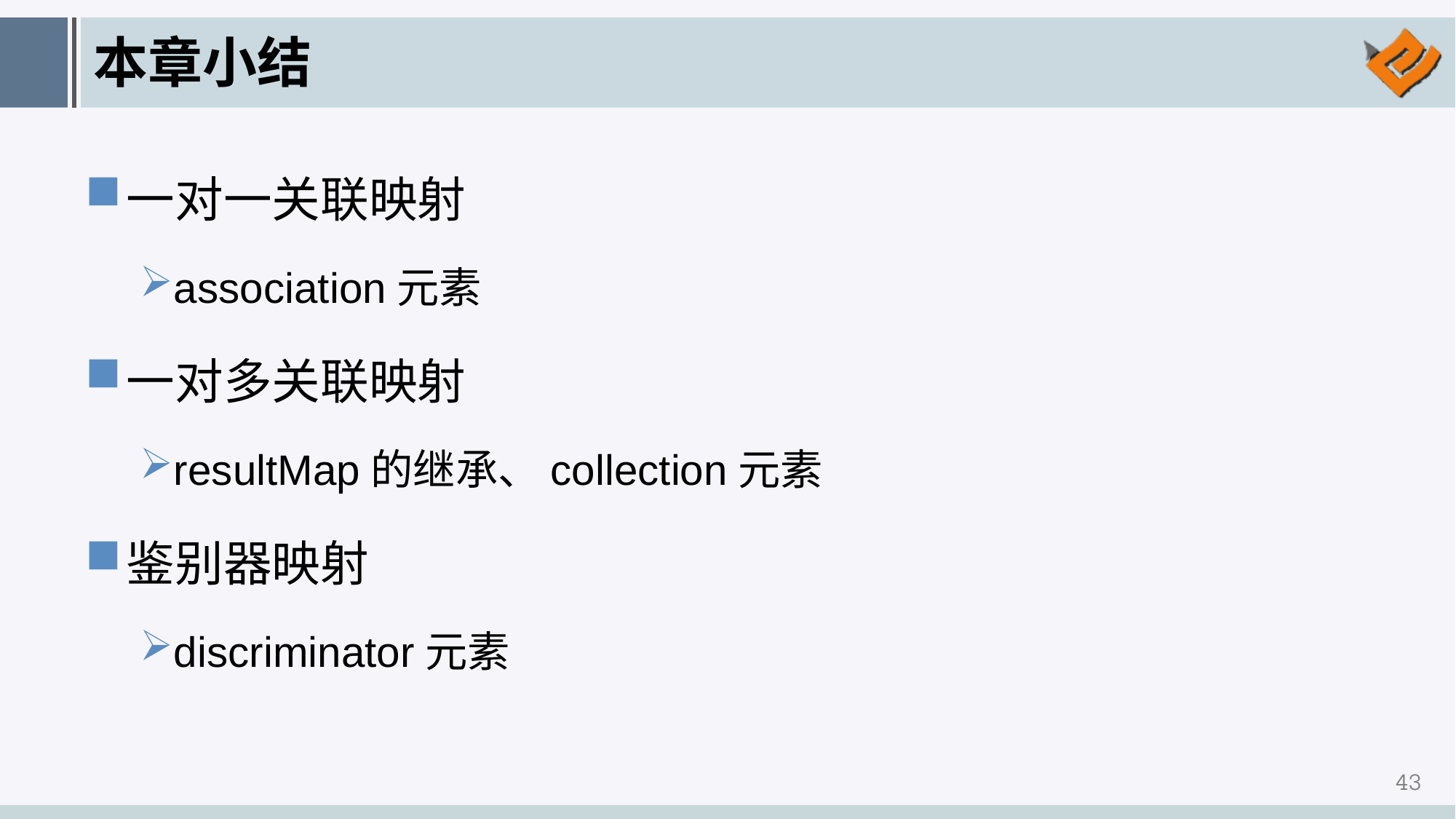

# 本章小结
一对一关联映射
association元素
一对多关联映射
resultMap的继承、collection元素
鉴别器映射
discriminator元素